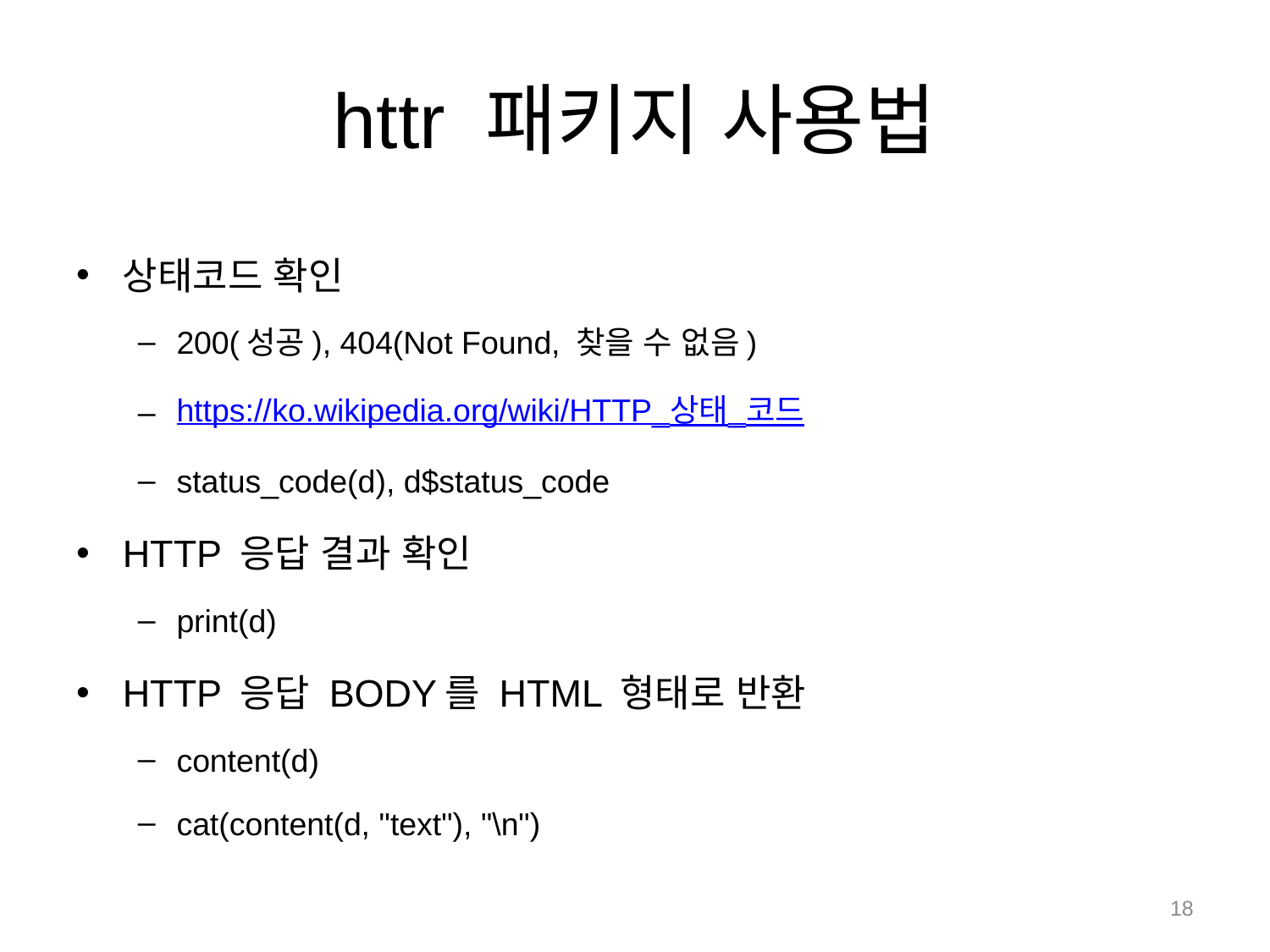

# httr 패키지 사용법
상태코드 확인
200(성공), 404(Not Found, 찾을 수 없음)
https://ko.wikipedia.org/wiki/HTTP_상태_코드
status_code(d), d$status_code
HTTP 응답 결과 확인
print(d)
HTTP 응답 BODY를 HTML 형태로 반환
content(d)
cat(content(d, "text"), "\n")

18